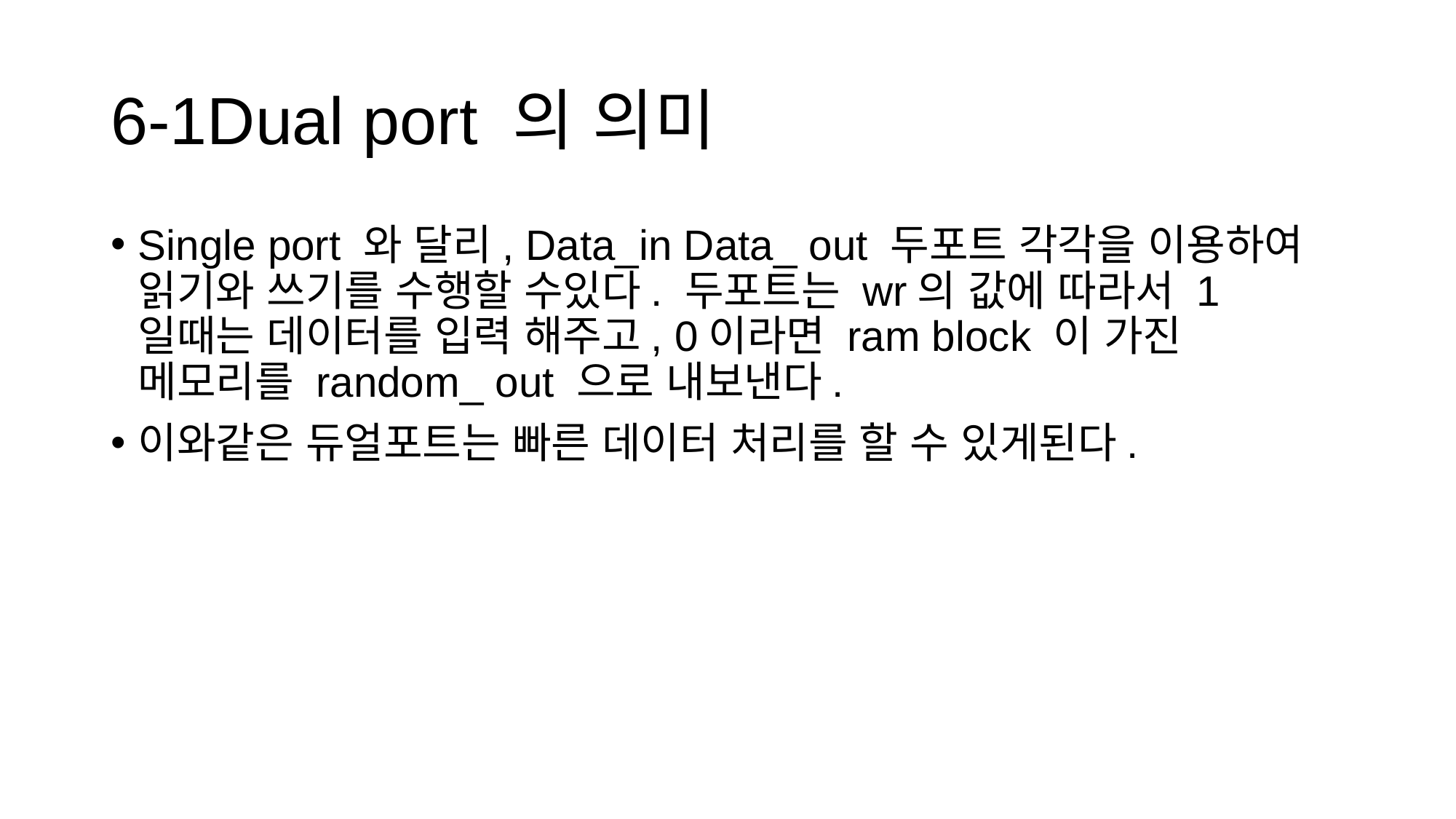

# 6-1Dual port 의 의미
Single port 와 달리, Data_in Data_ out 두포트 각각을 이용하여  읽기와 쓰기를 수행할 수있다. 두포트는 wr의 값에 따라서 1일때는 데이터를 입력 해주고, 0이라면 ram block 이 가진 메모리를 random_ out 으로 내보낸다.
이와같은 듀얼포트는 빠른 데이터 처리를 할 수 있게된다.